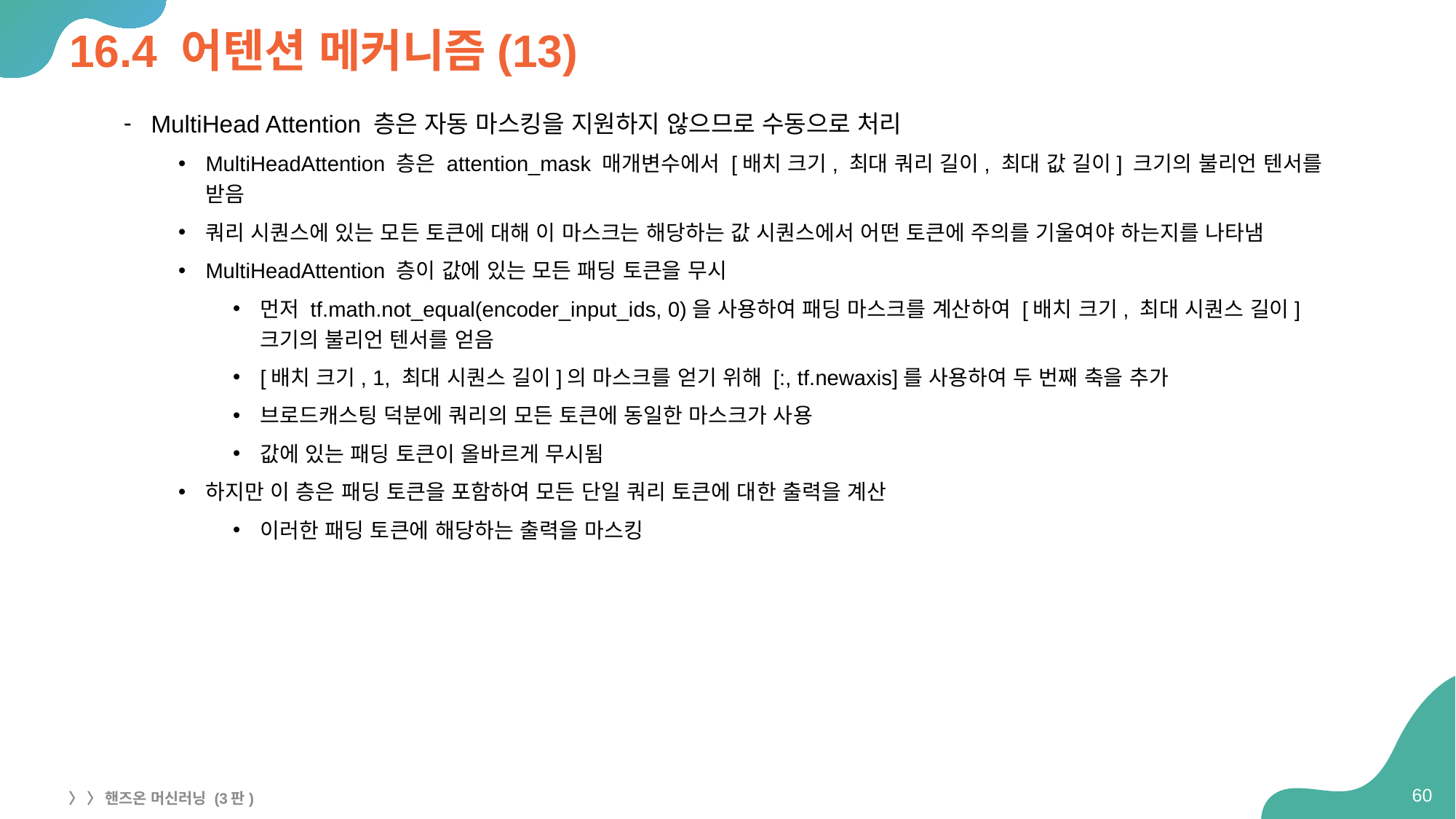

# 16.4 어텐션 메커니즘(13)
MultiHead Attention 층은 자동 마스킹을 지원하지 않으므로 수동으로 처리
MultiHeadAttention 층은 attention_mask 매개변수에서 [배치 크기, 최대 쿼리 길이, 최대 값 길이] 크기의 불리언 텐서를 받음
쿼리 시퀀스에 있는 모든 토큰에 대해 이 마스크는 해당하는 값 시퀀스에서 어떤 토큰에 주의를 기울여야 하는지를 나타냄
MultiHeadAttention 층이 값에 있는 모든 패딩 토큰을 무시
먼저 tf.math.not_equal(encoder_input_ids, 0)을 사용하여 패딩 마스크를 계산하여 [배치 크기, 최대 시퀀스 길이] 크기의 불리언 텐서를 얻음
[배치 크기, 1, 최대 시퀀스 길이]의 마스크를 얻기 위해 [:, tf.newaxis]를 사용하여 두 번째 축을 추가
브로드캐스팅 덕분에 쿼리의 모든 토큰에 동일한 마스크가 사용
값에 있는 패딩 토큰이 올바르게 무시됨
하지만 이 층은 패딩 토큰을 포함하여 모든 단일 쿼리 토큰에 대한 출력을 계산
이러한 패딩 토큰에 해당하는 출력을 마스킹
60
〉 〉 핸즈온 머신러닝 (3판)